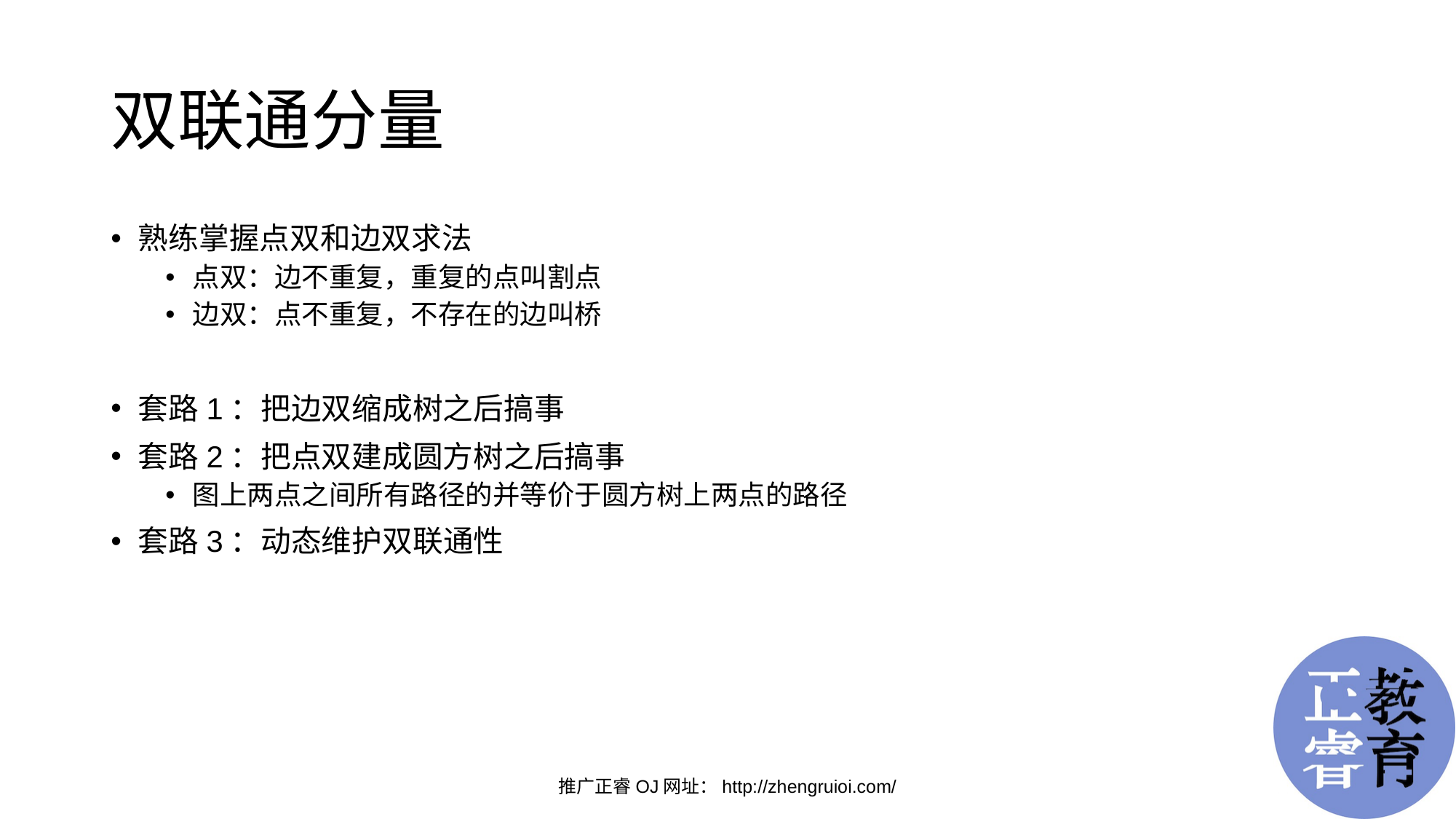

# 双联通分量
熟练掌握点双和边双求法
点双：边不重复，重复的点叫割点
边双：点不重复，不存在的边叫桥

套路1：把边双缩成树之后搞事
套路2：把点双建成圆方树之后搞事
图上两点之间所有路径的并等价于圆方树上两点的路径
套路3：动态维护双联通性